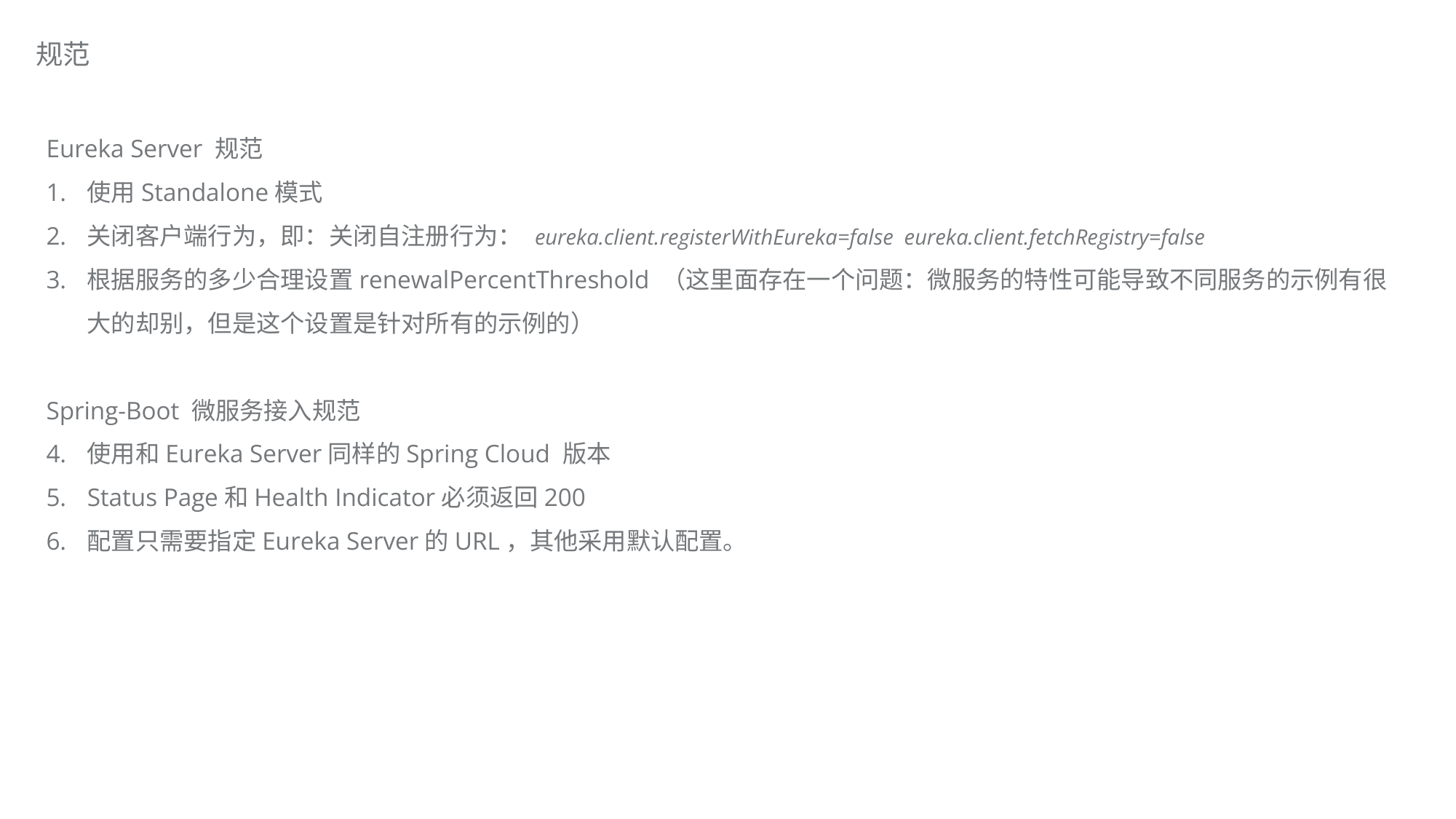

规范
Eureka Server 规范
使用Standalone模式
关闭客户端行为，即：关闭自注册行为： eureka.client.registerWithEureka=false  eureka.client.fetchRegistry=false
根据服务的多少合理设置renewalPercentThreshold （这里面存在一个问题：微服务的特性可能导致不同服务的示例有很大的却别，但是这个设置是针对所有的示例的）

Spring-Boot 微服务接入规范
使用和Eureka Server同样的Spring Cloud 版本
Status Page和Health Indicator必须返回200
配置只需要指定Eureka Server的URL，其他采用默认配置。